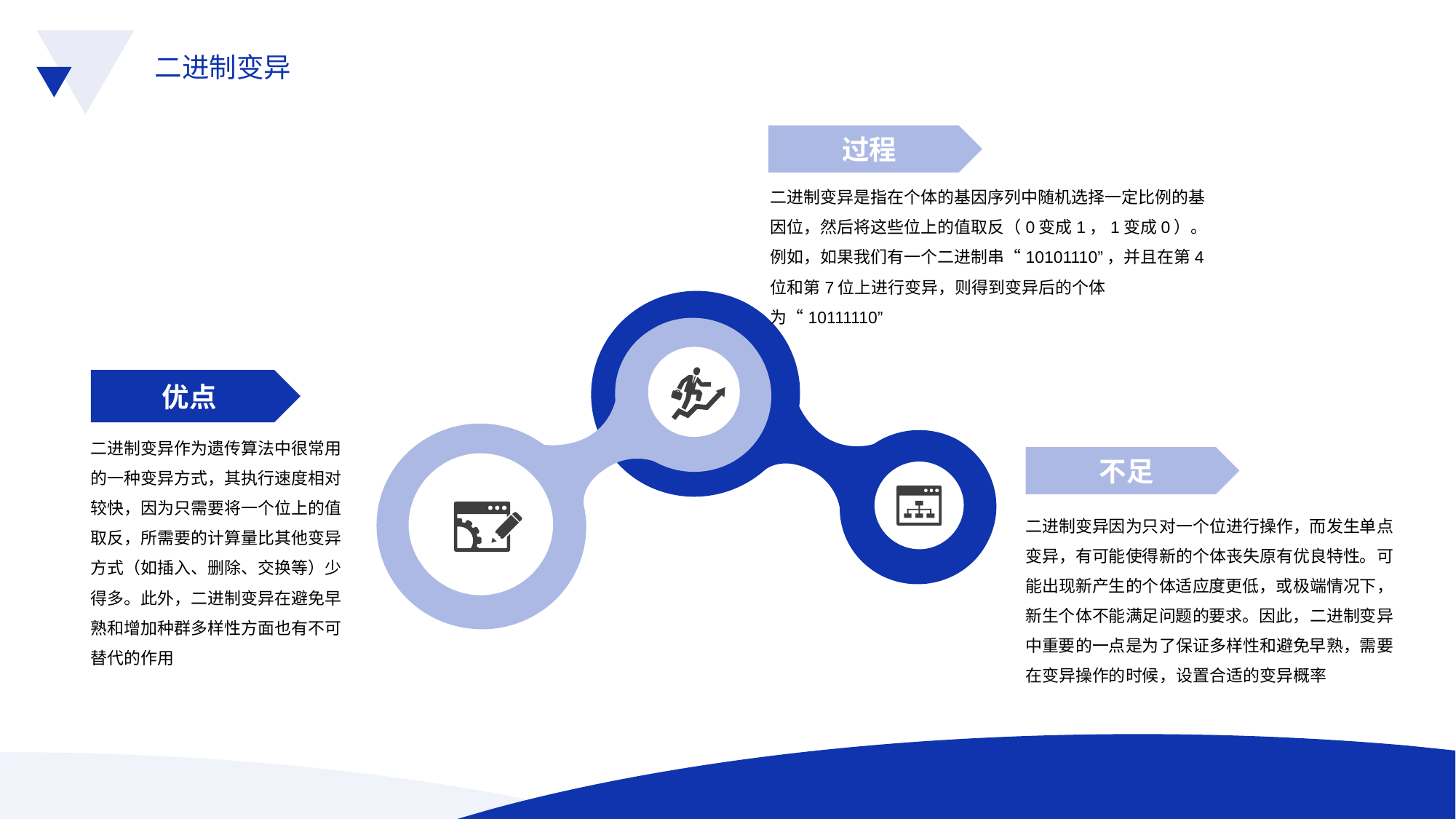

二进制变异
过程
二进制变异是指在个体的基因序列中随机选择一定比例的基因位，然后将这些位上的值取反（0变成1，1变成0）。例如，如果我们有一个二进制串“10101110”，并且在第4位和第7位上进行变异，则得到变异后的个体为“10111110”

优点
二进制变异作为遗传算法中很常用的一种变异方式，其执行速度相对较快，因为只需要将一个位上的值取反，所需要的计算量比其他变异方式（如插入、删除、交换等）少得多。此外，二进制变异在避免早熟和增加种群多样性方面也有不可替代的作用
不足

二进制变异因为只对一个位进行操作，而发生单点变异，有可能使得新的个体丧失原有优良特性。可能出现新产生的个体适应度更低，或极端情况下，新生个体不能满足问题的要求。因此，二进制变异中重要的一点是为了保证多样性和避免早熟，需要在变异操作的时候，设置合适的变异概率